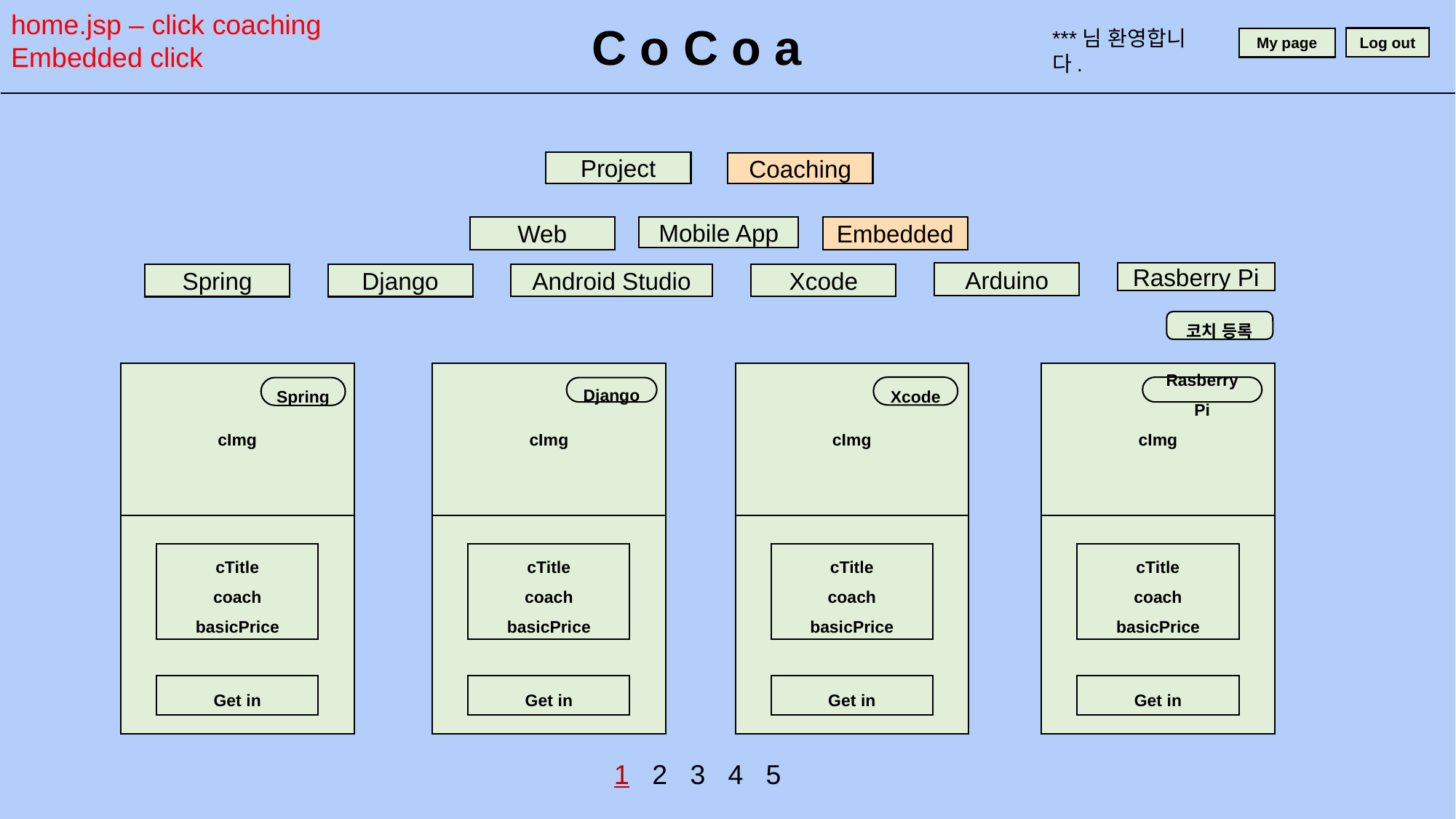

home.jsp – click coaching
Embedded click
C o C o a
***님 환영합니다.
Log out
My page
Project
Coaching
Web
Embedded
Mobile App
Rasberry Pi
Arduino
Android Studio
Xcode
Spring
Django
코치 등록
cImg
Spring

cTitle
coach
basicPrice
Get in
cImg

cTitle
coach
basicPrice
Get in
cImg

cTitle
coach
basicPrice
Get in
cImg

cTitle
coach
basicPrice
Get in
Xcode
Rasberry Pi
Django
1   2   3   4   5